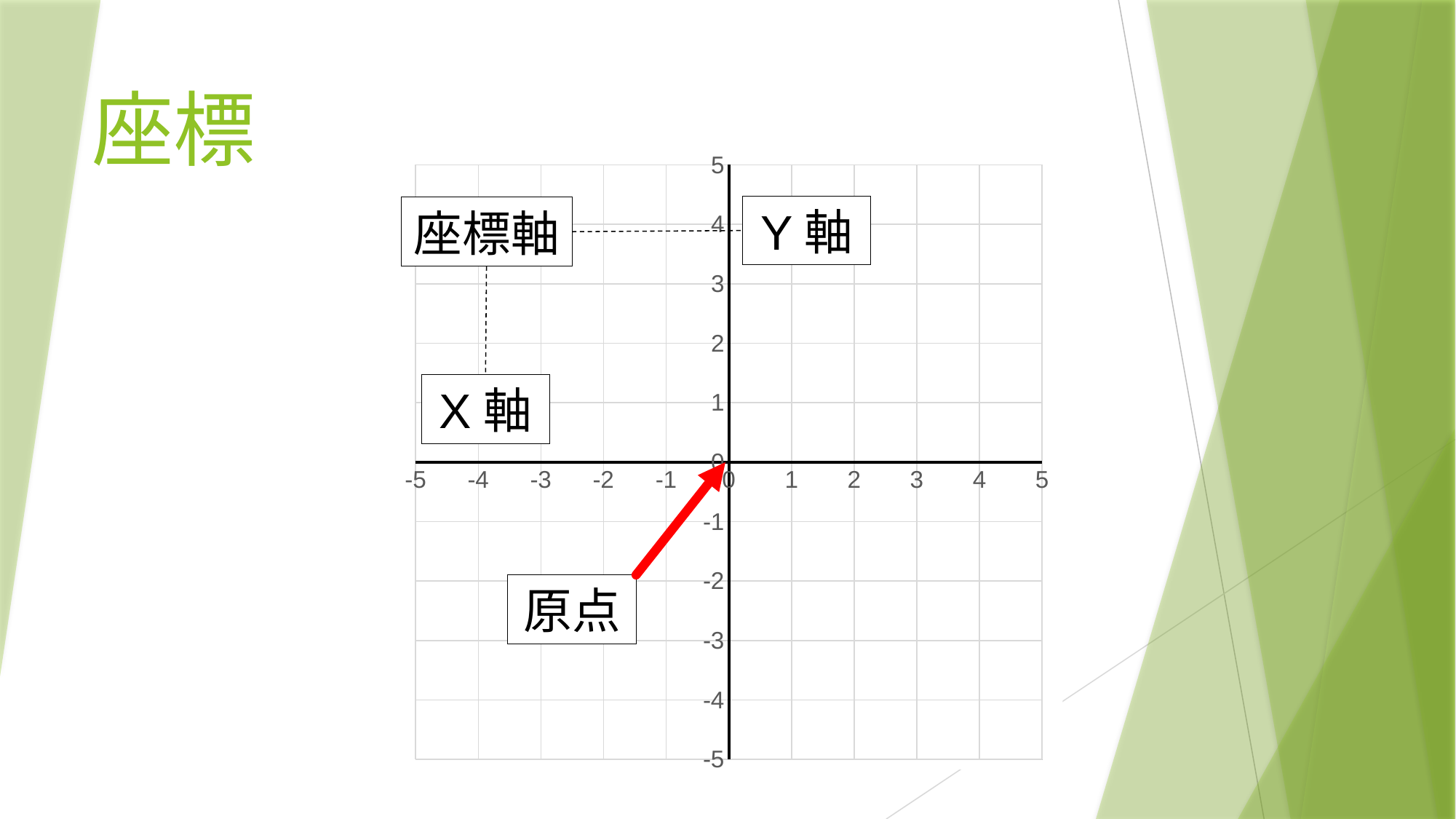

# 座標

### Chart

| Category | Yの値 |
|---|---|
Y軸
座標軸
X軸
原点